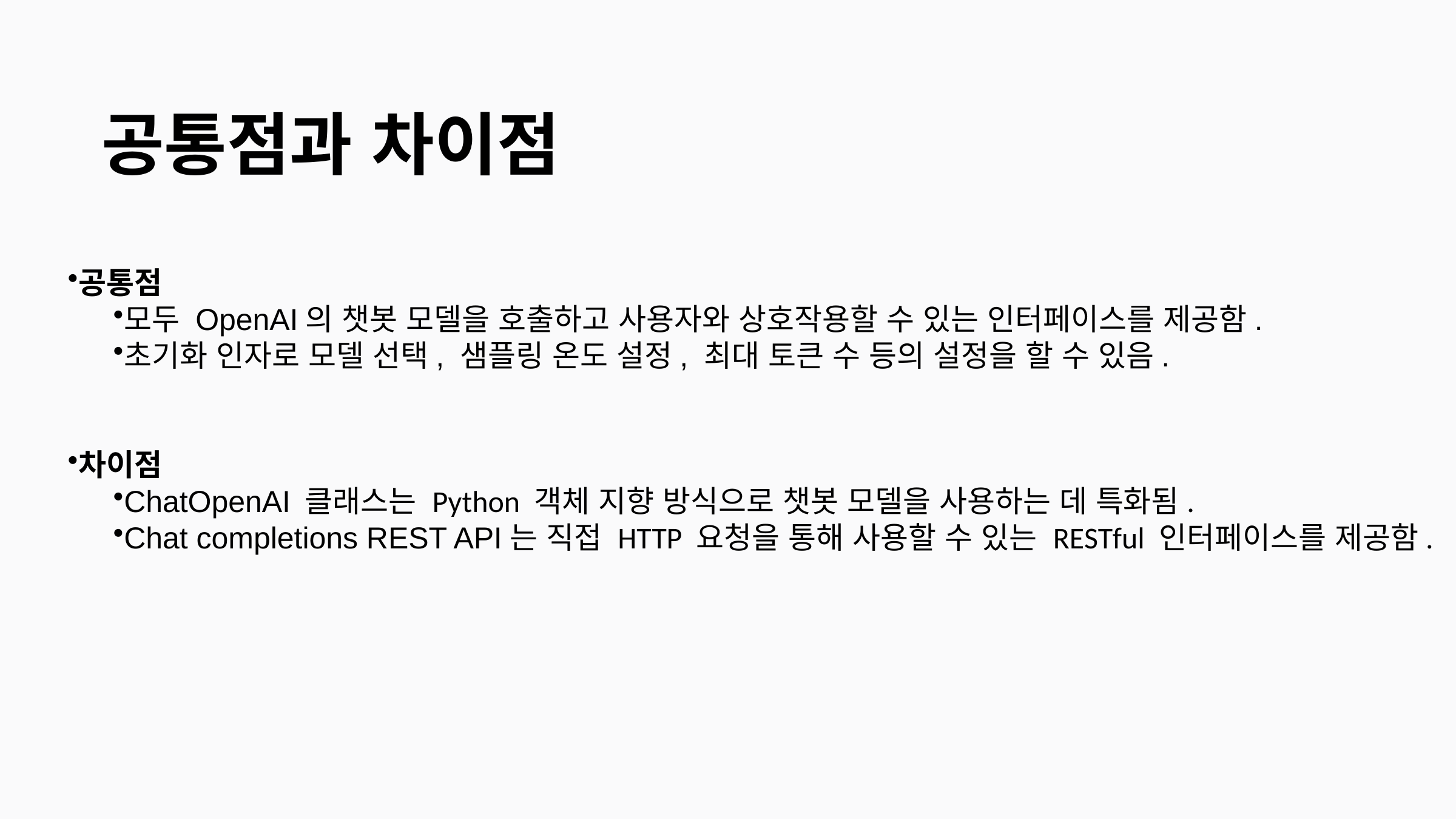

공통점과 차이점

공통점
모두 OpenAI의 챗봇 모델을 호출하고 사용자와 상호작용할 수 있는 인터페이스를 제공함.
초기화 인자로 모델 선택, 샘플링 온도 설정, 최대 토큰 수 등의 설정을 할 수 있음.

차이점
ChatOpenAI 클래스는 Python 객체 지향 방식으로 챗봇 모델을 사용하는 데 특화됨.
Chat completions REST API는 직접 HTTP 요청을 통해 사용할 수 있는 RESTful 인터페이스를 제공함.